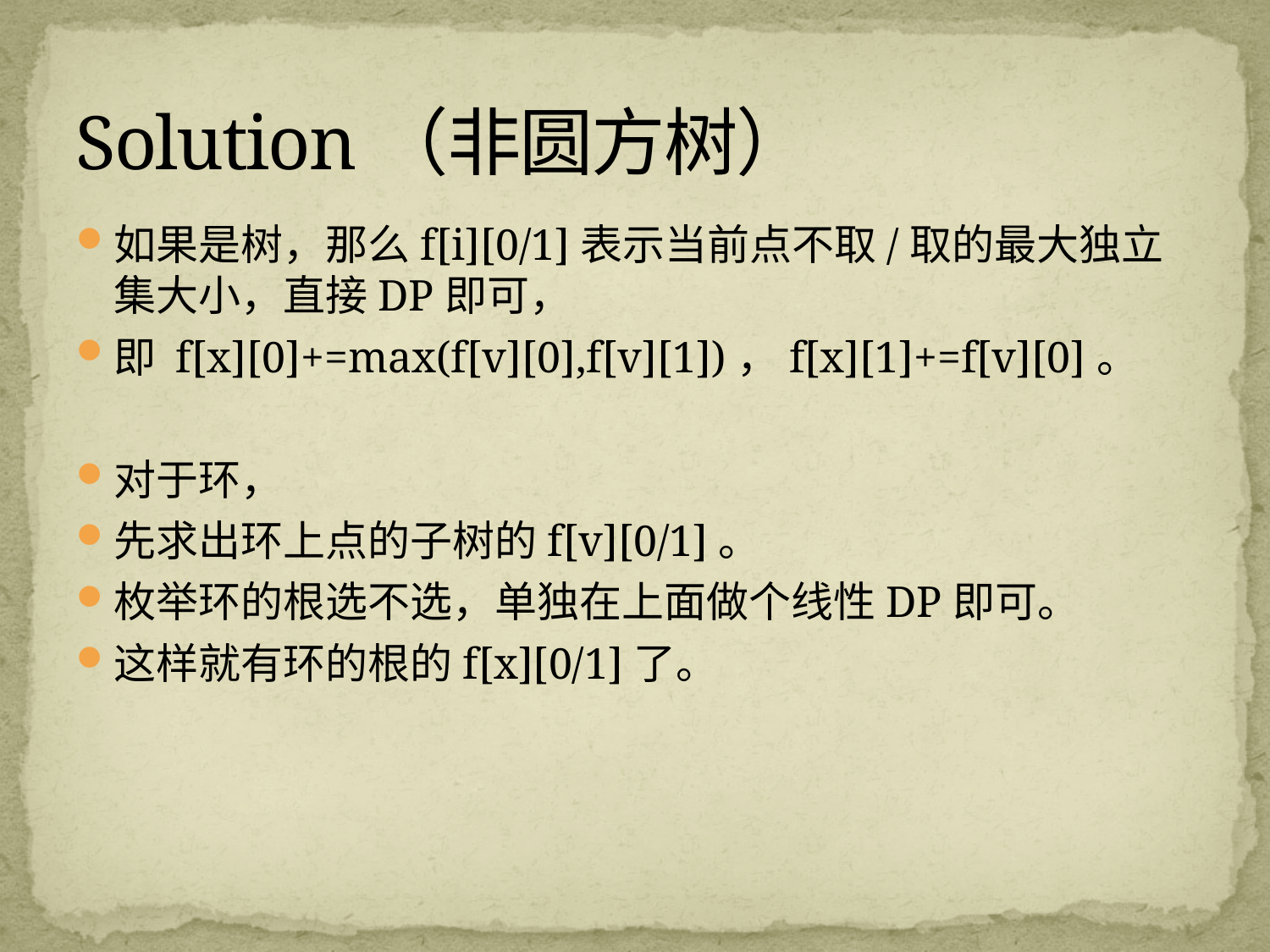

# Solution（非圆方树）
如果是树，那么f[i][0/1]表示当前点不取/取的最大独立集大小，直接DP即可，
即 f[x][0]+=max(f[v][0],f[v][1])，f[x][1]+=f[v][0]。

对于环，
先求出环上点的子树的f[v][0/1]。
枚举环的根选不选，单独在上面做个线性DP即可。
这样就有环的根的f[x][0/1]了。